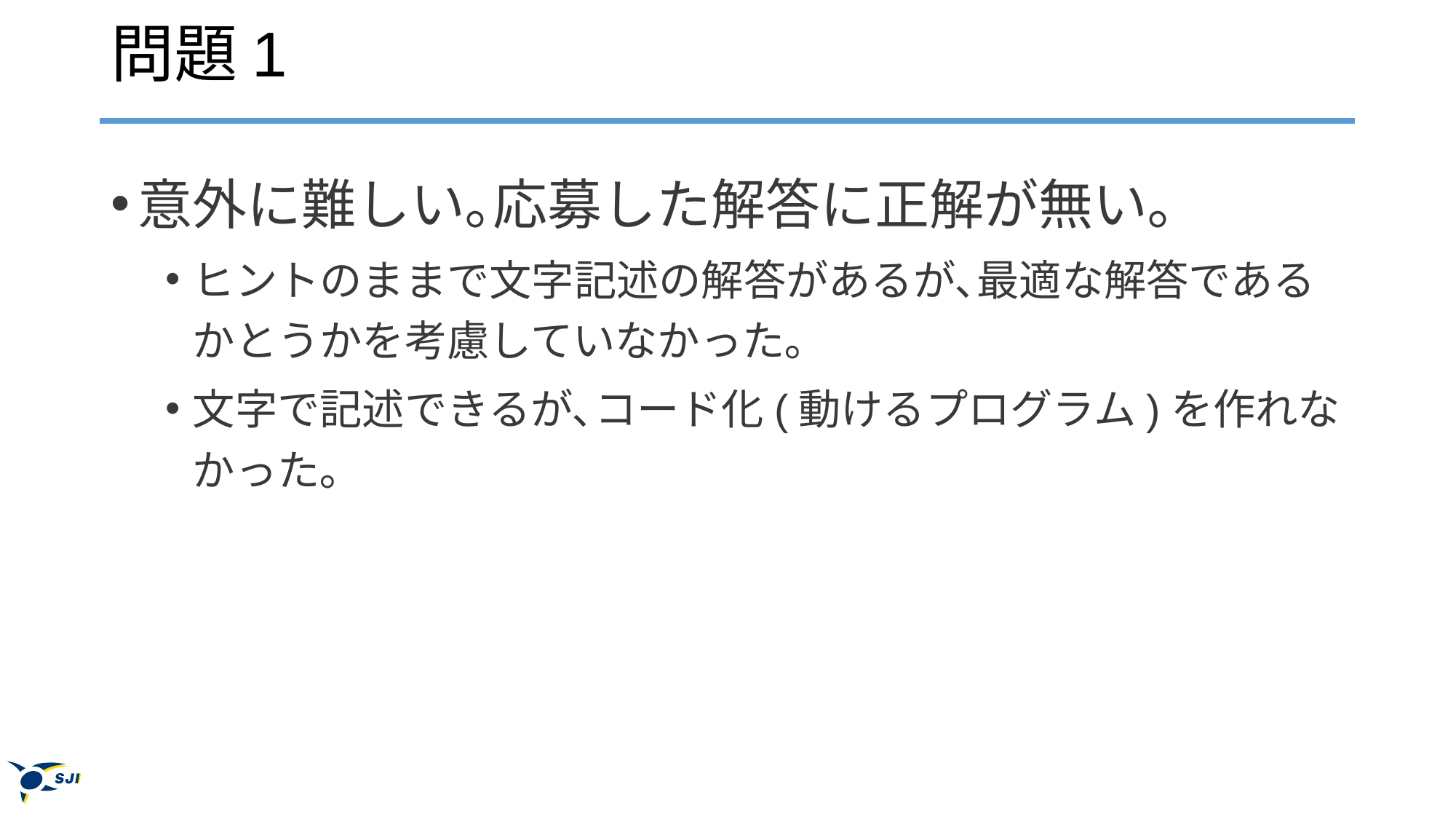

# 問題1
意外に難しい｡応募した解答に正解が無い｡
ヒントのままで文字記述の解答があるが､最適な解答であるかとうかを考慮していなかった｡
文字で記述できるが､コード化(動けるプログラム)を作れなかった｡